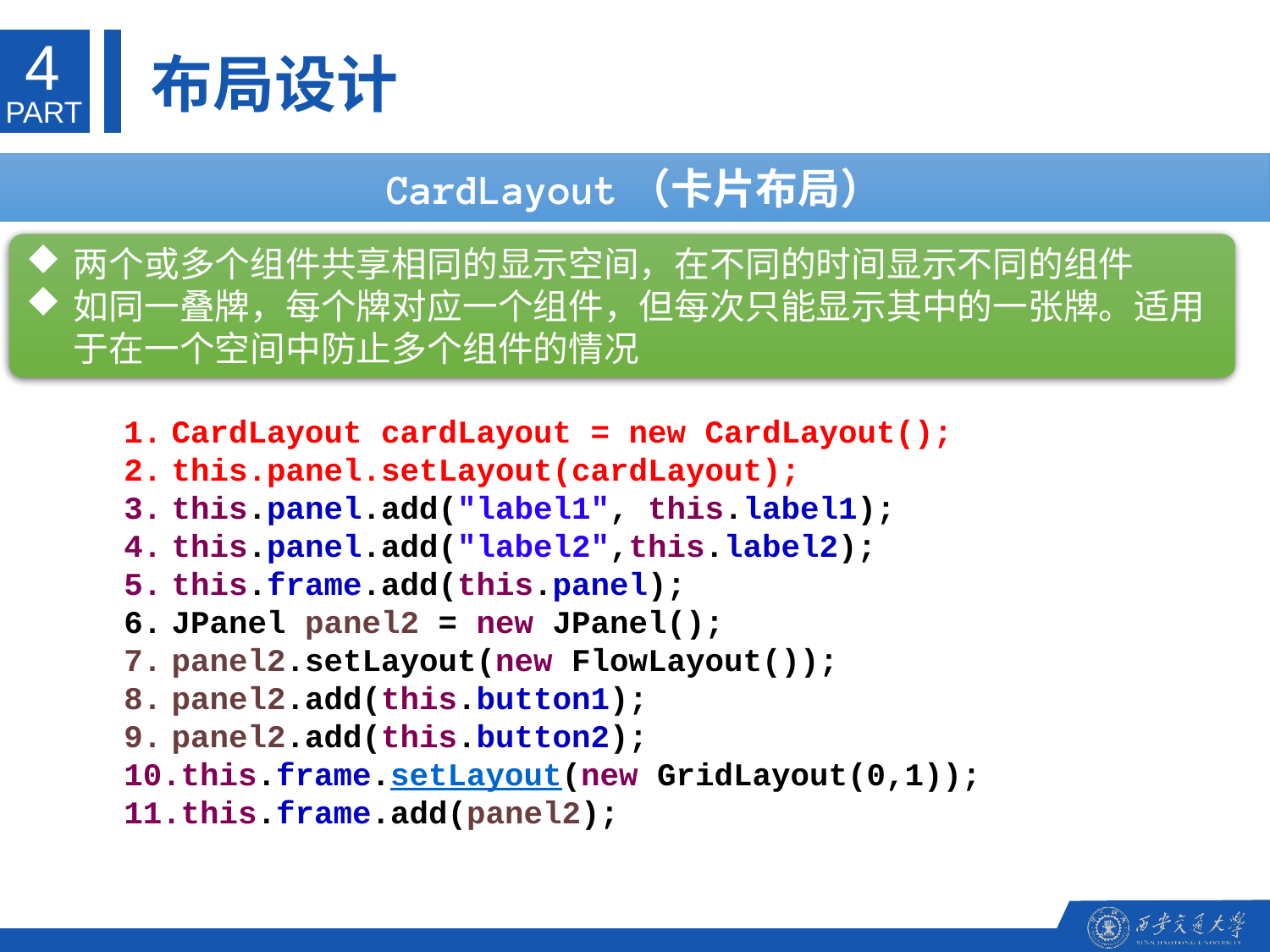

4
布局设计
PART
CardLayout（卡片布局）
两个或多个组件共享相同的显示空间，在不同的时间显示不同的组件
如同一叠牌，每个牌对应一个组件，但每次只能显示其中的一张牌。适用于在一个空间中防止多个组件的情况
CardLayout cardLayout = new CardLayout();
this.panel.setLayout(cardLayout);
this.panel.add("label1", this.label1);
this.panel.add("label2",this.label2);
this.frame.add(this.panel);
JPanel panel2 = new JPanel();
panel2.setLayout(new FlowLayout());
panel2.add(this.button1);
panel2.add(this.button2);
this.frame.setLayout(new GridLayout(0,1));
this.frame.add(panel2);